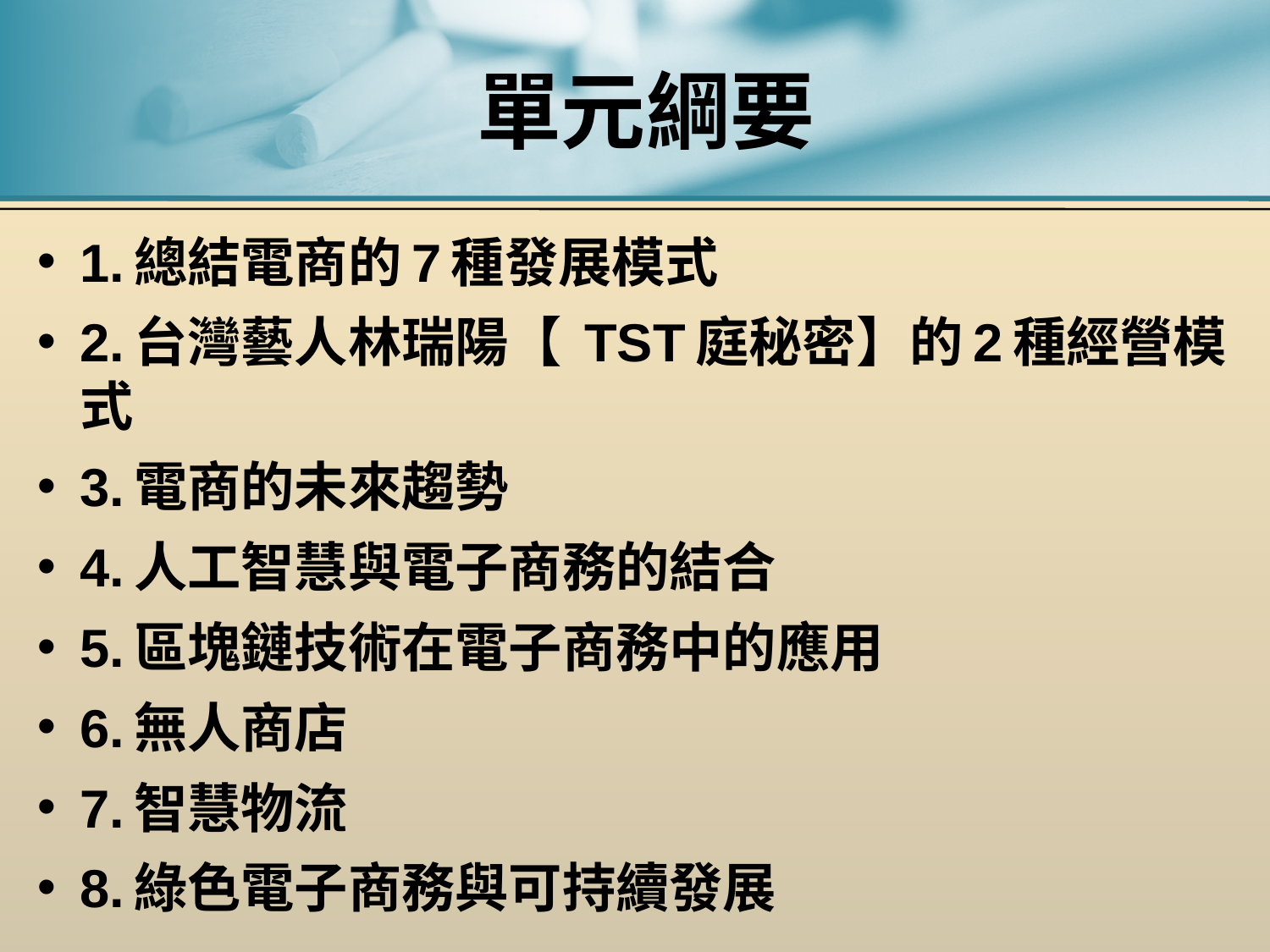

# 單元綱要
1.總結電商的7種發展模式
2.台灣藝人林瑞陽【 TST庭秘密】的2種經營模式
3.電商的未來趨勢
4.人工智慧與電子商務的結合
5.區塊鏈技術在電子商務中的應用
6.無人商店
7.智慧物流
8.綠色電子商務與可持續發展